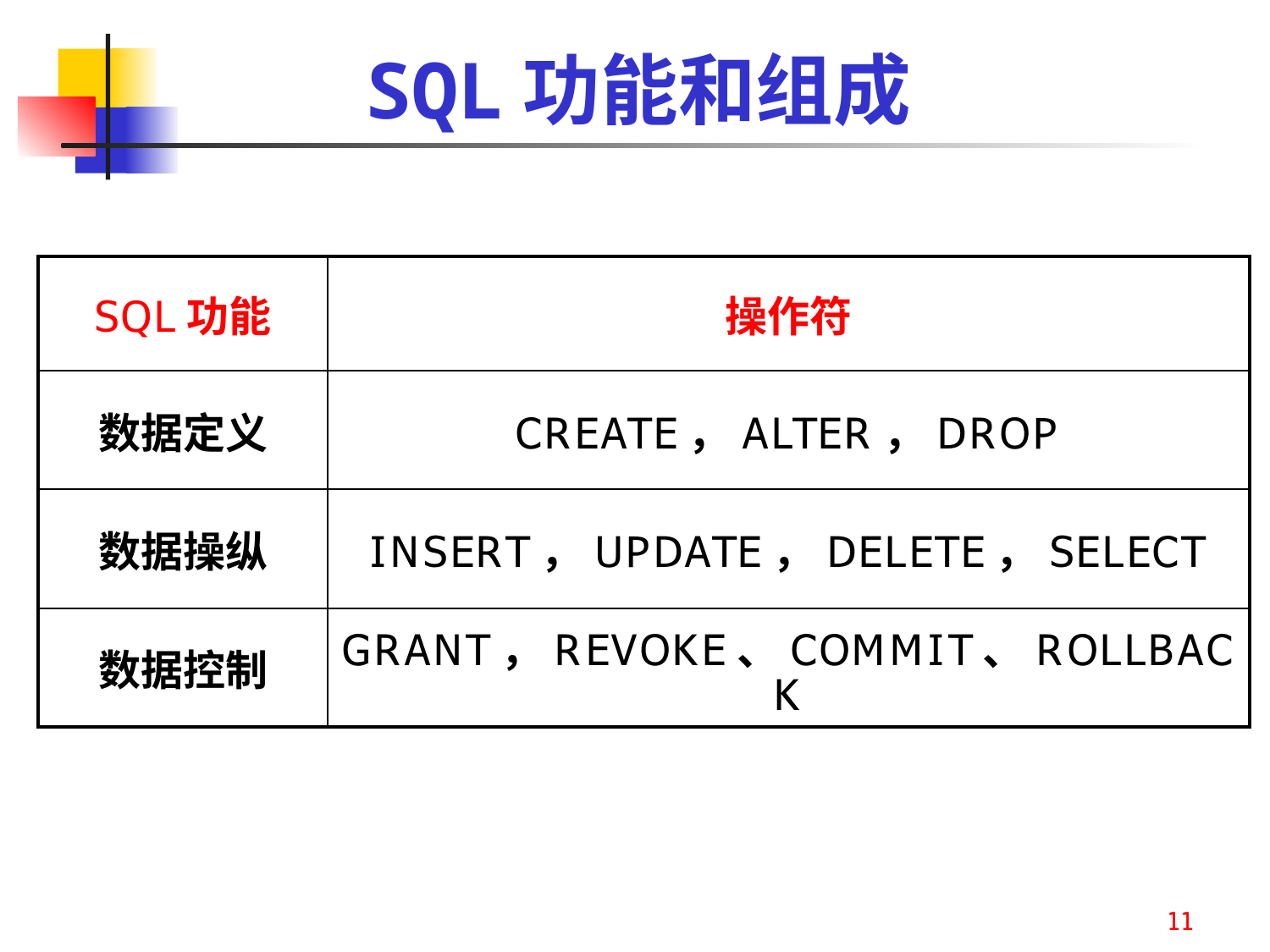

# SQL功能和组成
| SQL功能 | 操作符 |
| --- | --- |
| 数据定义 | CREATE，ALTER，DROP |
| 数据操纵 | INSERT，UPDATE，DELETE，SELECT |
| 数据控制 | GRANT，REVOKE、COMMIT、ROLLBACK |
11